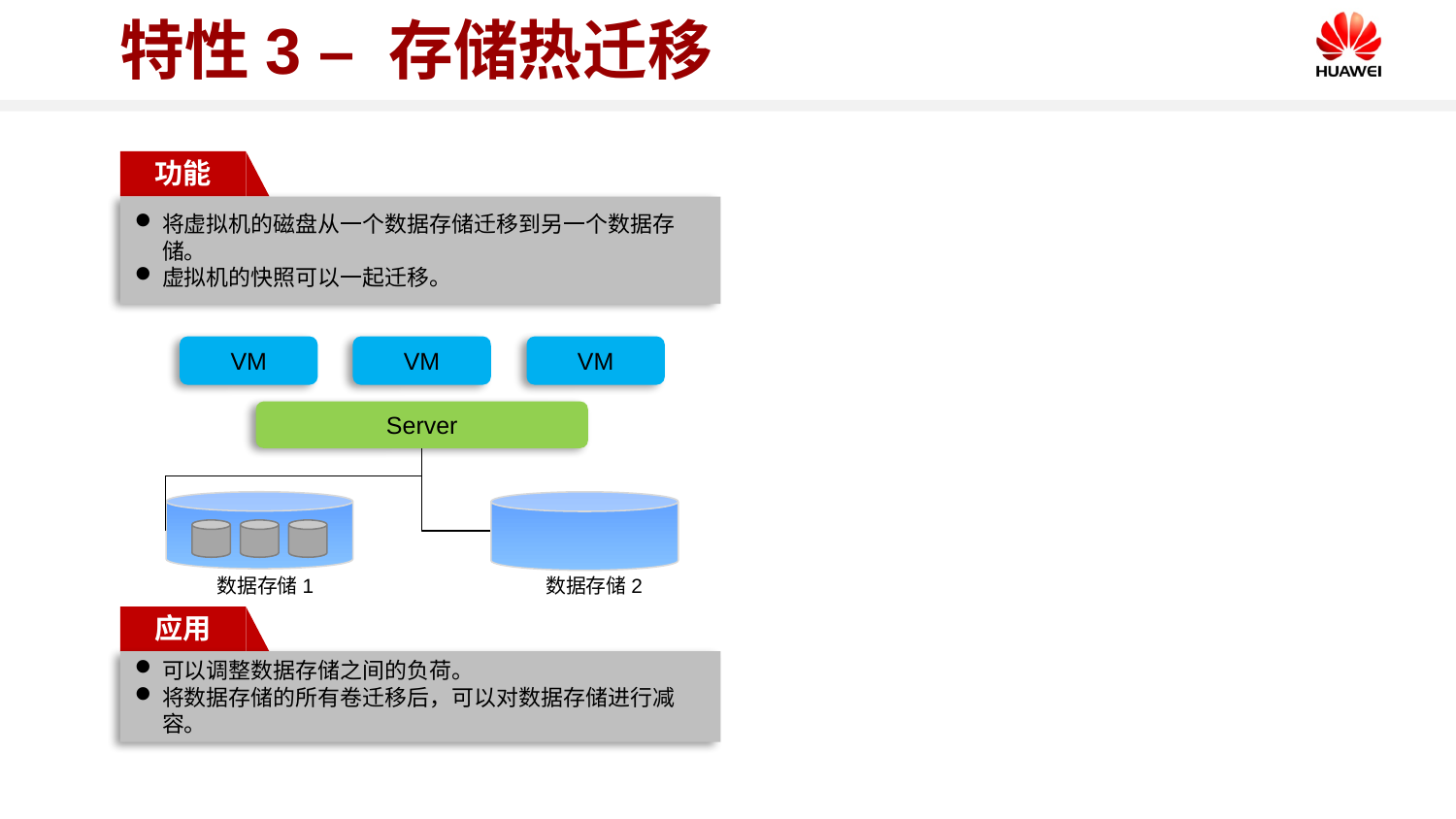

# 特性3 – 存储热迁移
功能

将虚拟机的磁盘从一个数据存储迁移到另一个数据存储。
虚拟机的快照可以一起迁移。
VM
VM
VM
Server

数据存储1
数据存储2
应用

可以调整数据存储之间的负荷。
将数据存储的所有卷迁移后，可以对数据存储进行减容。